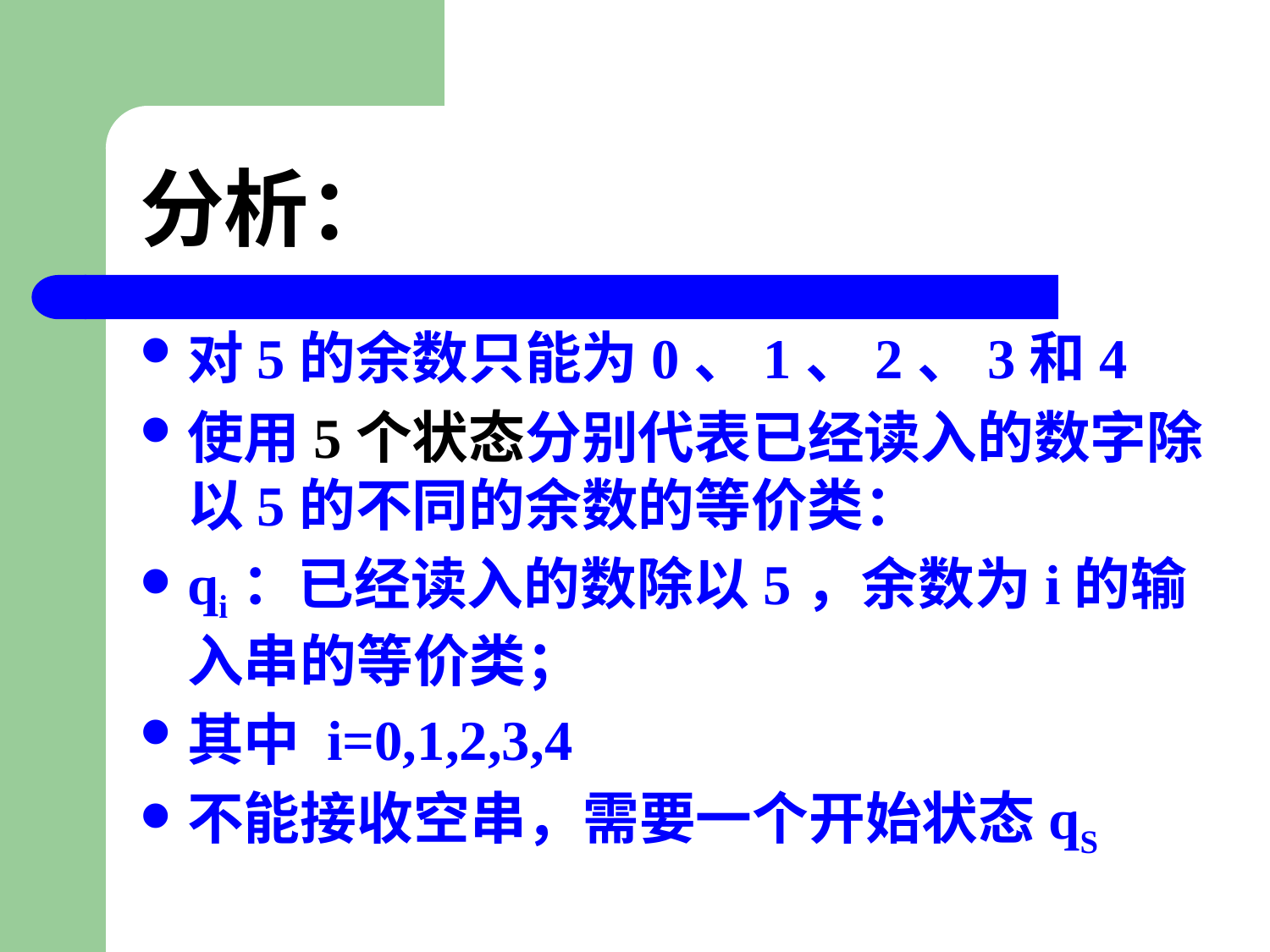

# 分析：
对5的余数只能为0、1、2、3和4
使用5个状态分别代表已经读入的数字除以5的不同的余数的等价类：
qi：已经读入的数除以5，余数为i的输入串的等价类；
其中 i=0,1,2,3,4
不能接收空串，需要一个开始状态qS